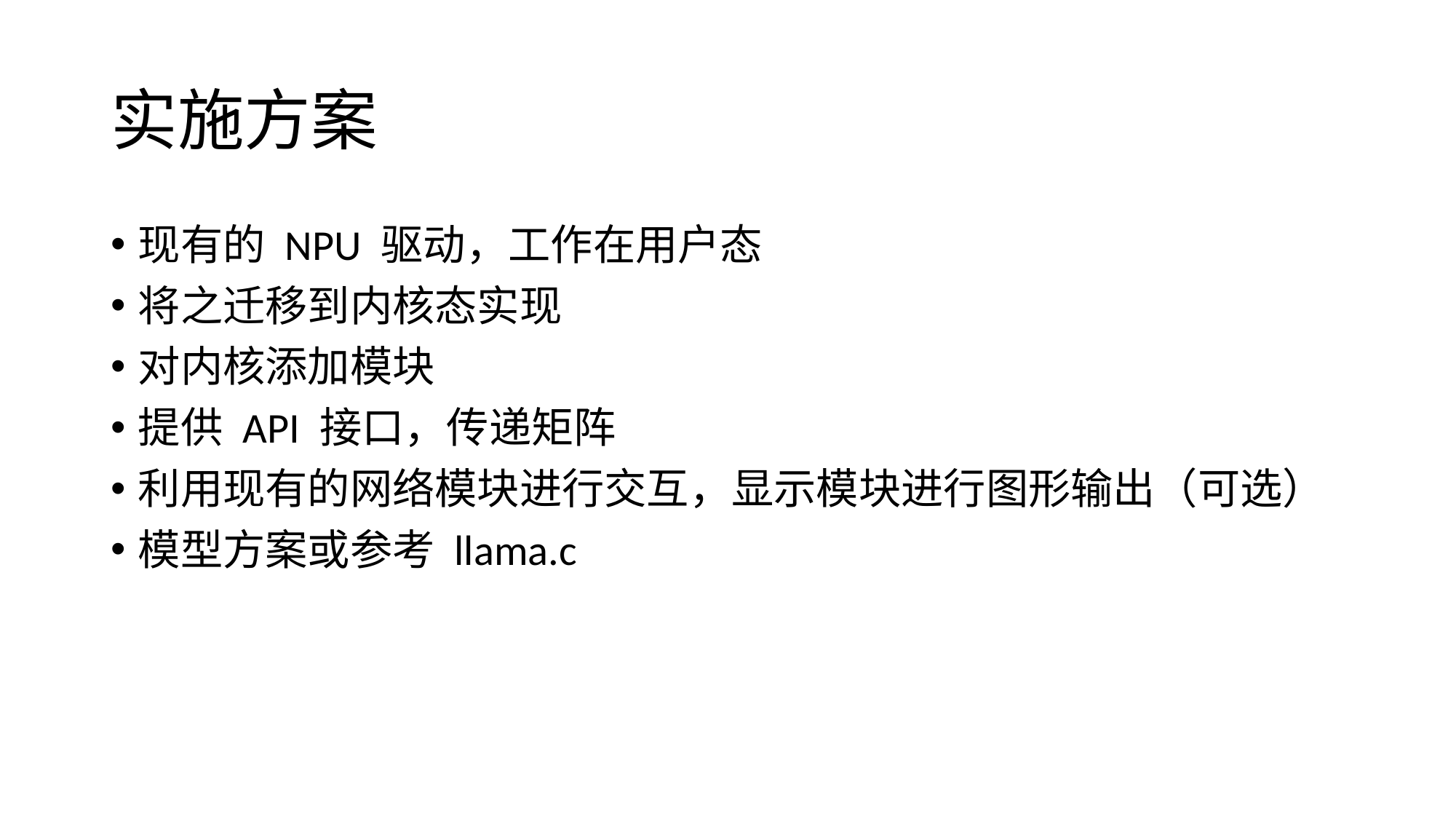

# 实施方案
现有的 NPU 驱动，工作在用户态
将之迁移到内核态实现
对内核添加模块
提供 API 接口，传递矩阵
利用现有的网络模块进行交互，显示模块进行图形输出（可选）
模型方案或参考 llama.c